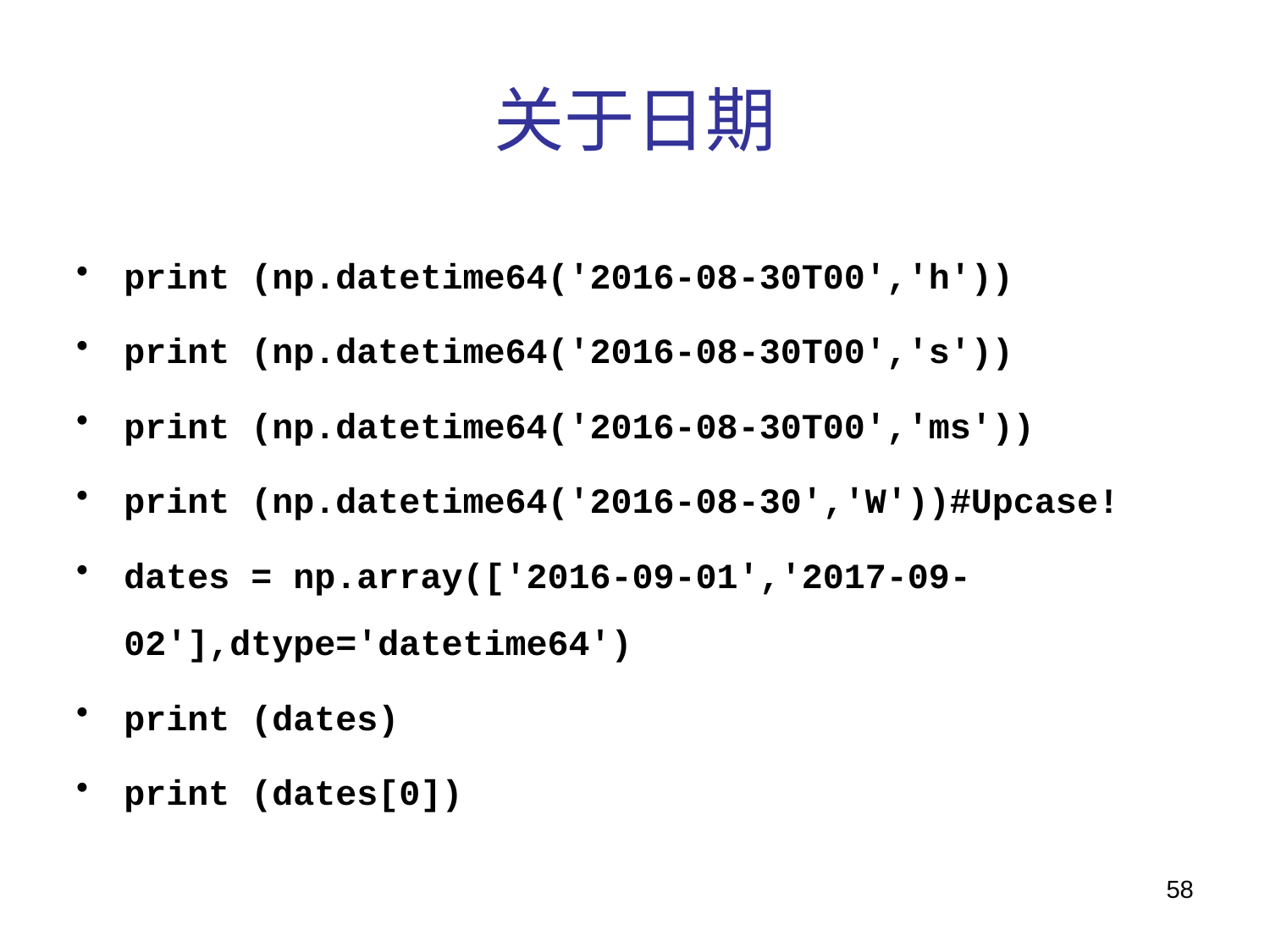

# 关于日期
print (np.datetime64('2016-08-30T00','h'))
print (np.datetime64('2016-08-30T00','s'))
print (np.datetime64('2016-08-30T00','ms'))
print (np.datetime64('2016-08-30','W'))#Upcase!
dates = np.array(['2016-09-01','2017-09-02'],dtype='datetime64')
print (dates)
print (dates[0])
58